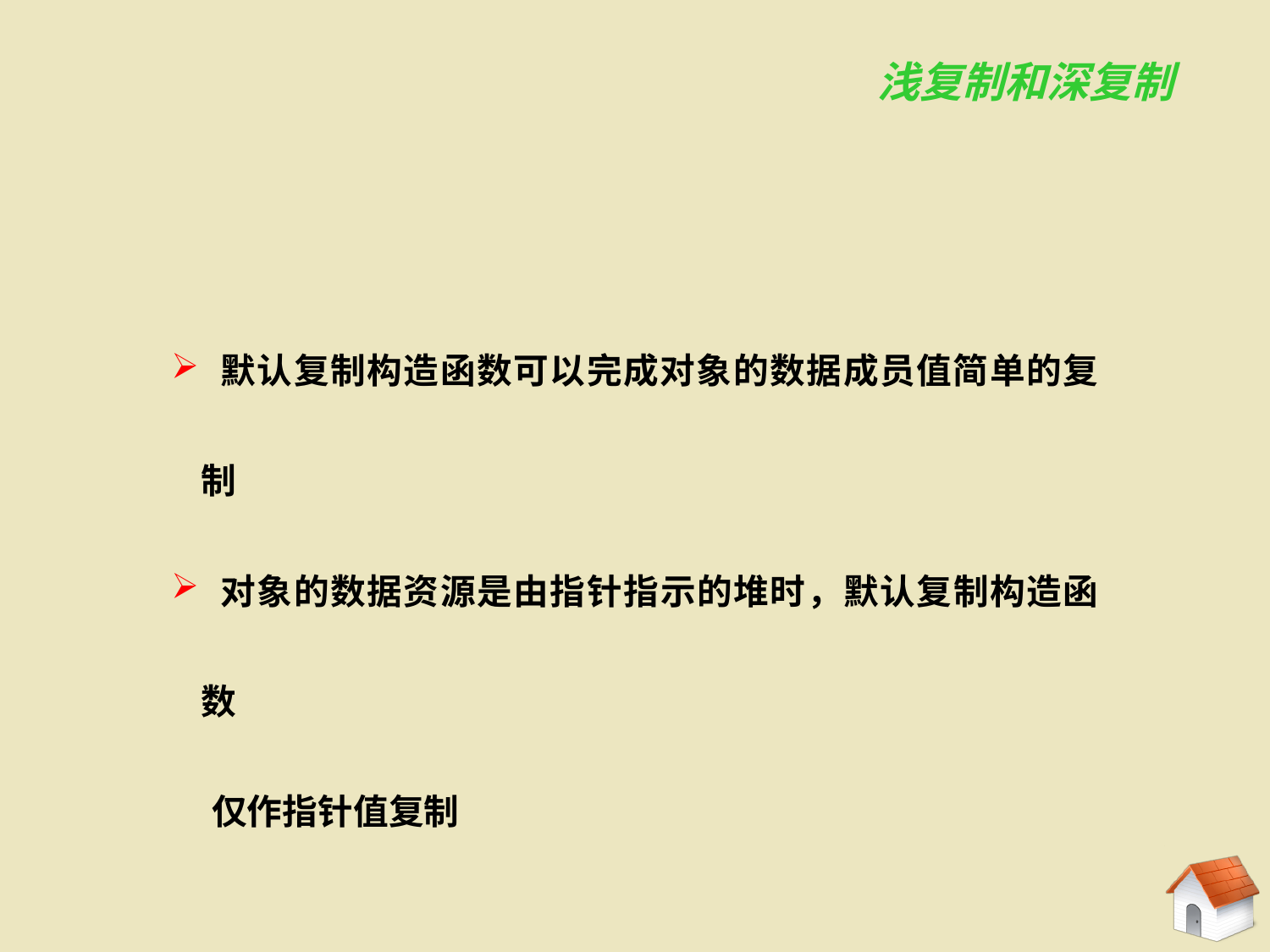

# 6.2.4  复制构造函数
浅复制和深复制
 默认复制构造函数可以完成对象的数据成员值简单的复制
 对象的数据资源是由指针指示的堆时，默认复制构造函数
    仅作指针值复制